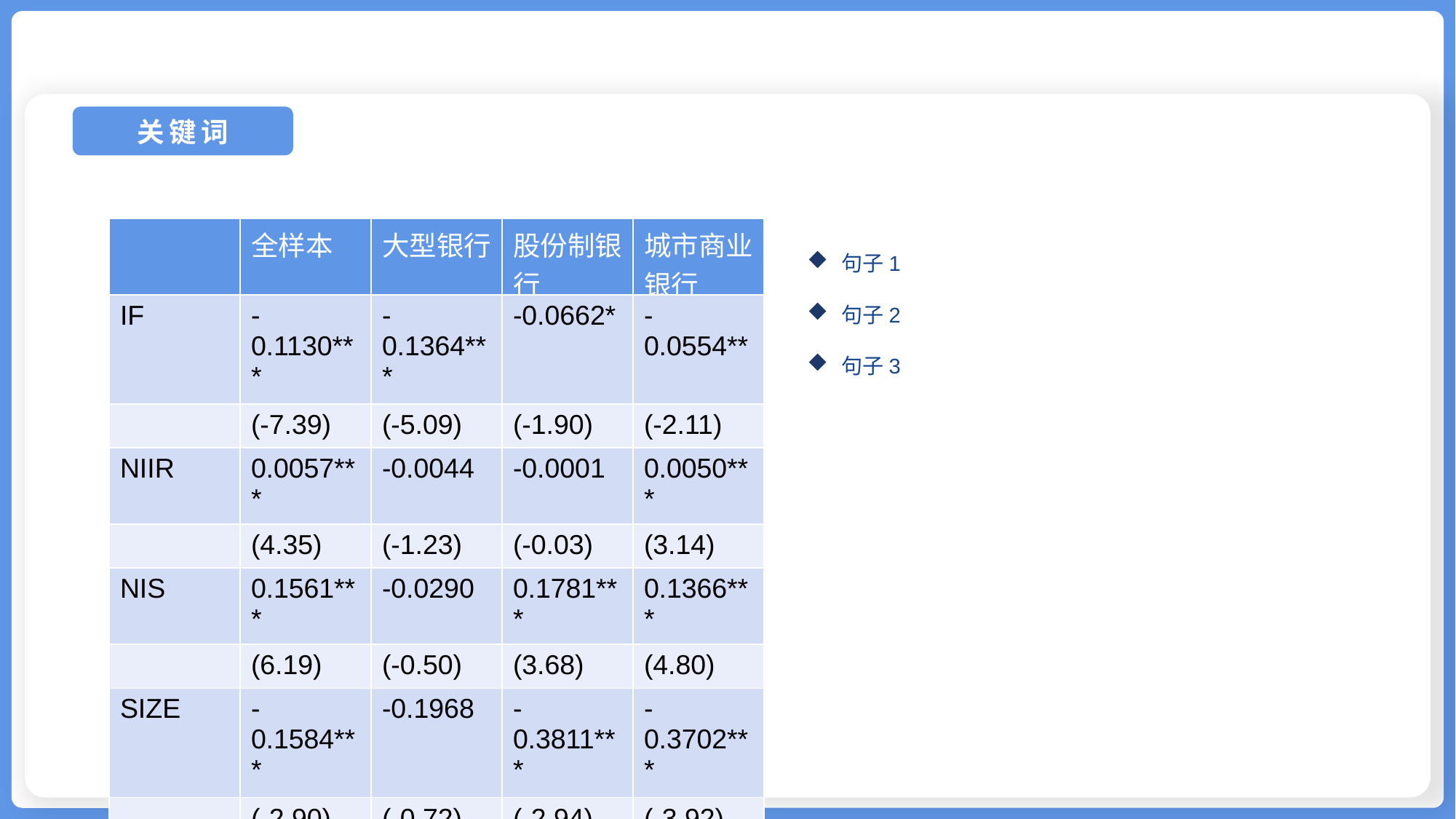

关键词
|  | 全样本 | 大型银行 | 股份制银行 | 城市商业银行 |
| --- | --- | --- | --- | --- |
| IF | -0.1130\*\*\* | -0.1364\*\*\* | -0.0662\* | -0.0554\*\* |
|  | (-7.39) | (-5.09) | (-1.90) | (-2.11) |
| NIIR | 0.0057\*\*\* | -0.0044 | -0.0001 | 0.0050\*\*\* |
|  | (4.35) | (-1.23) | (-0.03) | (3.14) |
| NIS | 0.1561\*\*\* | -0.0290 | 0.1781\*\*\* | 0.1366\*\*\* |
|  | (6.19) | (-0.50) | (3.68) | (4.80) |
| SIZE | -0.1584\*\*\* | -0.1968 | -0.3811\*\*\* | -0.3702\*\*\* |
|  | (-2.90) | (-0.72) | (-2.94) | (-3.92) |
| LDR | -0.0032\*\*\* | -0.0016 | -0.0037\* | -0.0069\*\*\* |
|  | (-3.22) | (-0.54) | (-1.88) | (-4.66) |
| CAR | 0.0030 | -0.0203 | -0.0030 | 0.0166\* |
|  | (0.43) | (-1.66) | (0.23) | (1.85) |
| GDP | 0.7693\*\*\* | 0.9559 \*\*\* | 1.0393\*\*\* | 0.8540\*\*\* |
|  | (8.99) | (5.41) | (6.15) | (7.38) |
| CPI | 0.0028 | 0.0006 | 0.0025 | 0.0022 |
|  | (0.48) | (0.07) | (0.22) | (0.27) |
| \_cons | -20.2734\*\*\* | -24.1564\*\*\* | -25.9956\*\*\* | -21.1540\*\*\* |
|  | (-8.54) | (-6.54) | (-5.79) | (-6.66) |
| N | 180 | 50 | 80 | 50 |
| R-sq | 0.7965 | 0.9037 | 0.7674 | 0.9064 |
句子1
句子2
句子3
图标题